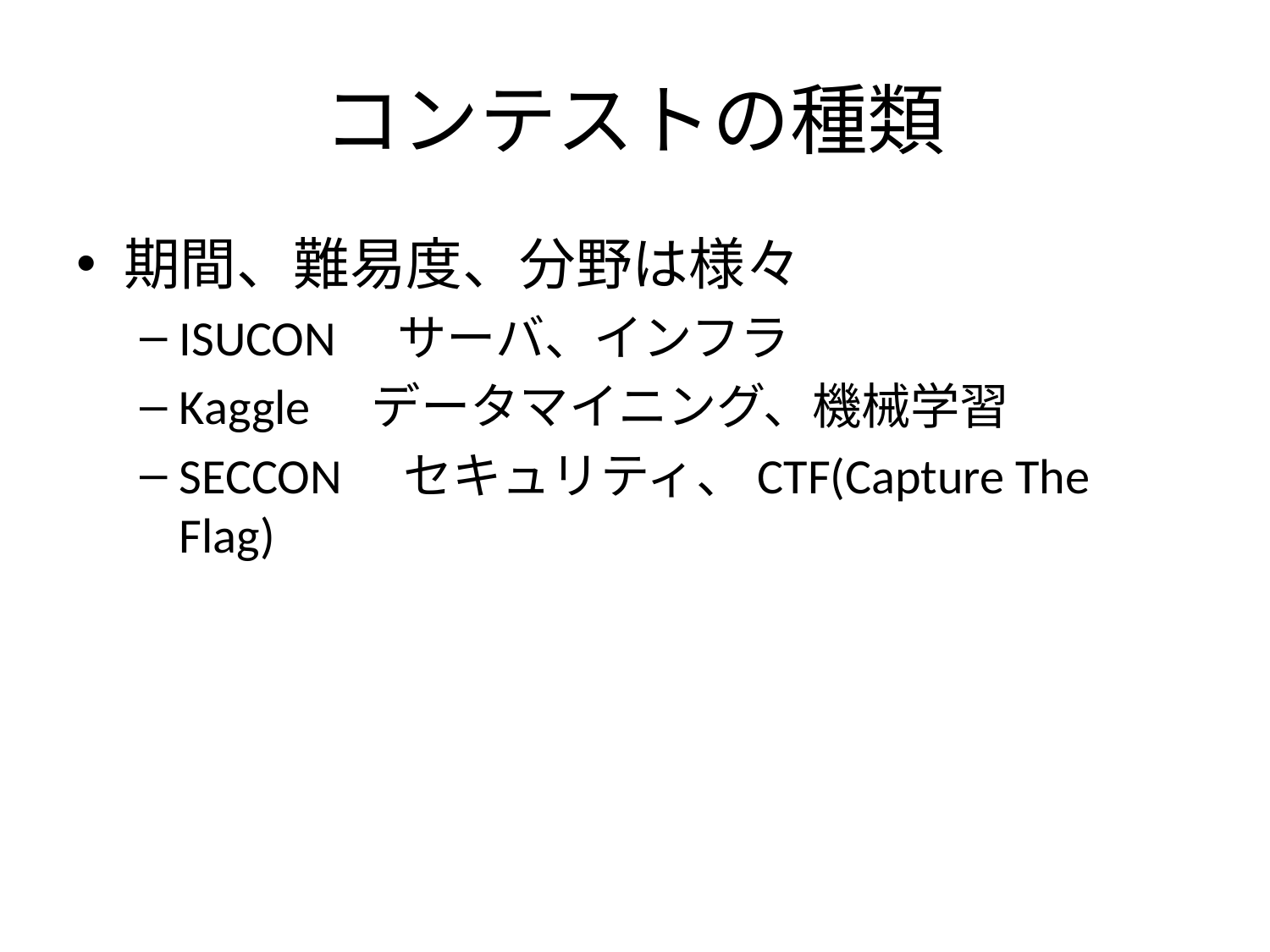

# コンテストの種類
期間、難易度、分野は様々
ISUCON　サーバ、インフラ
Kaggle　データマイニング、機械学習
SECCON　セキュリティ、CTF(Capture The Flag)